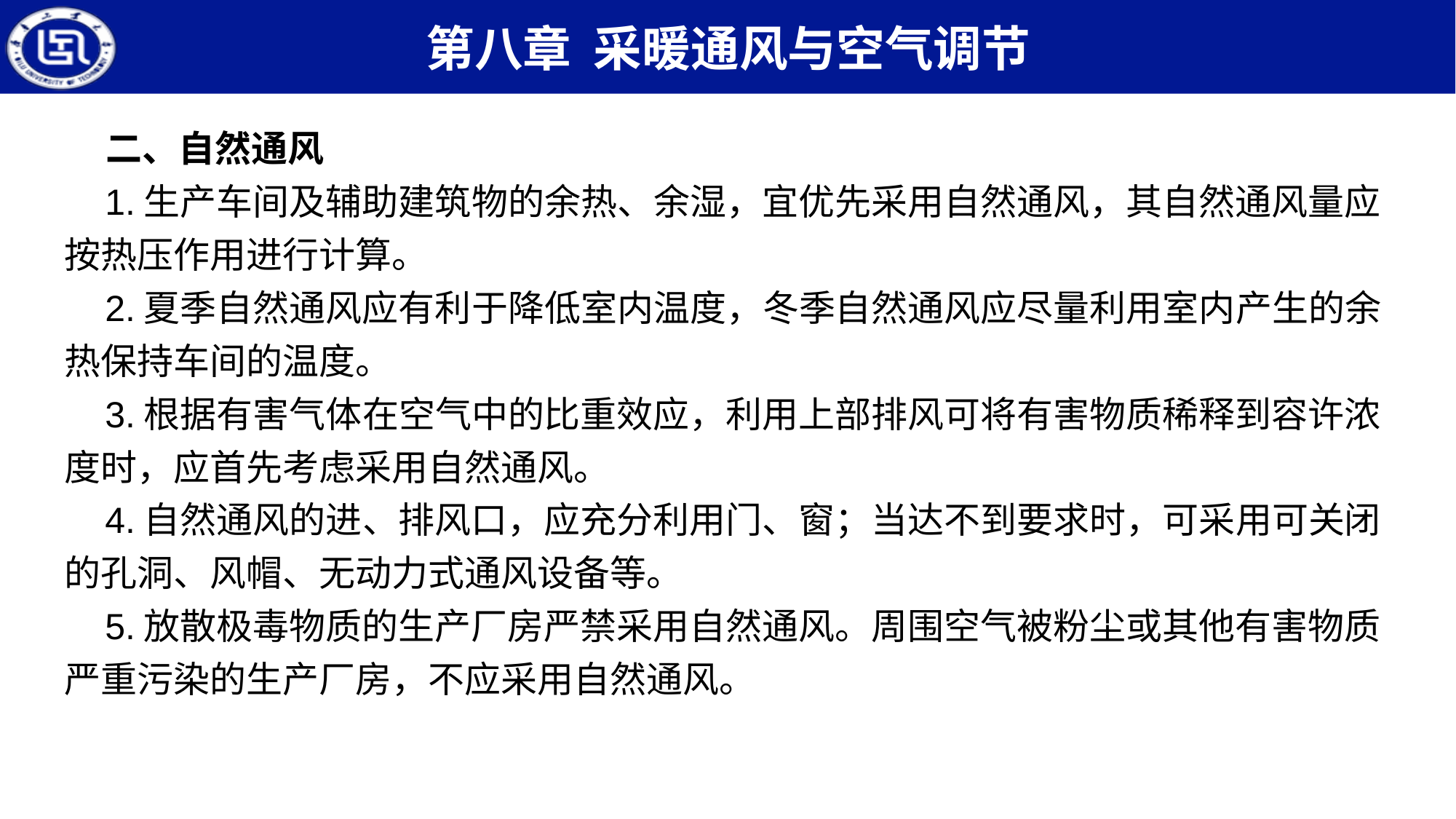

二、自然通风
    1.生产车间及辅助建筑物的余热、余湿，宜优先采用自然通风，其自然通风量应按热压作用进行计算。
    2.夏季自然通风应有利于降低室内温度，冬季自然通风应尽量利用室内产生的余热保持车间的温度。
    3.根据有害气体在空气中的比重效应，利用上部排风可将有害物质稀释到容许浓度时，应首先考虑采用自然通风。
    4.自然通风的进、排风口，应充分利用门、窗；当达不到要求时，可采用可关闭的孔洞、风帽、无动力式通风设备等。
    5.放散极毒物质的生产厂房严禁采用自然通风。周围空气被粉尘或其他有害物质严重污染的生产厂房，不应采用自然通风。